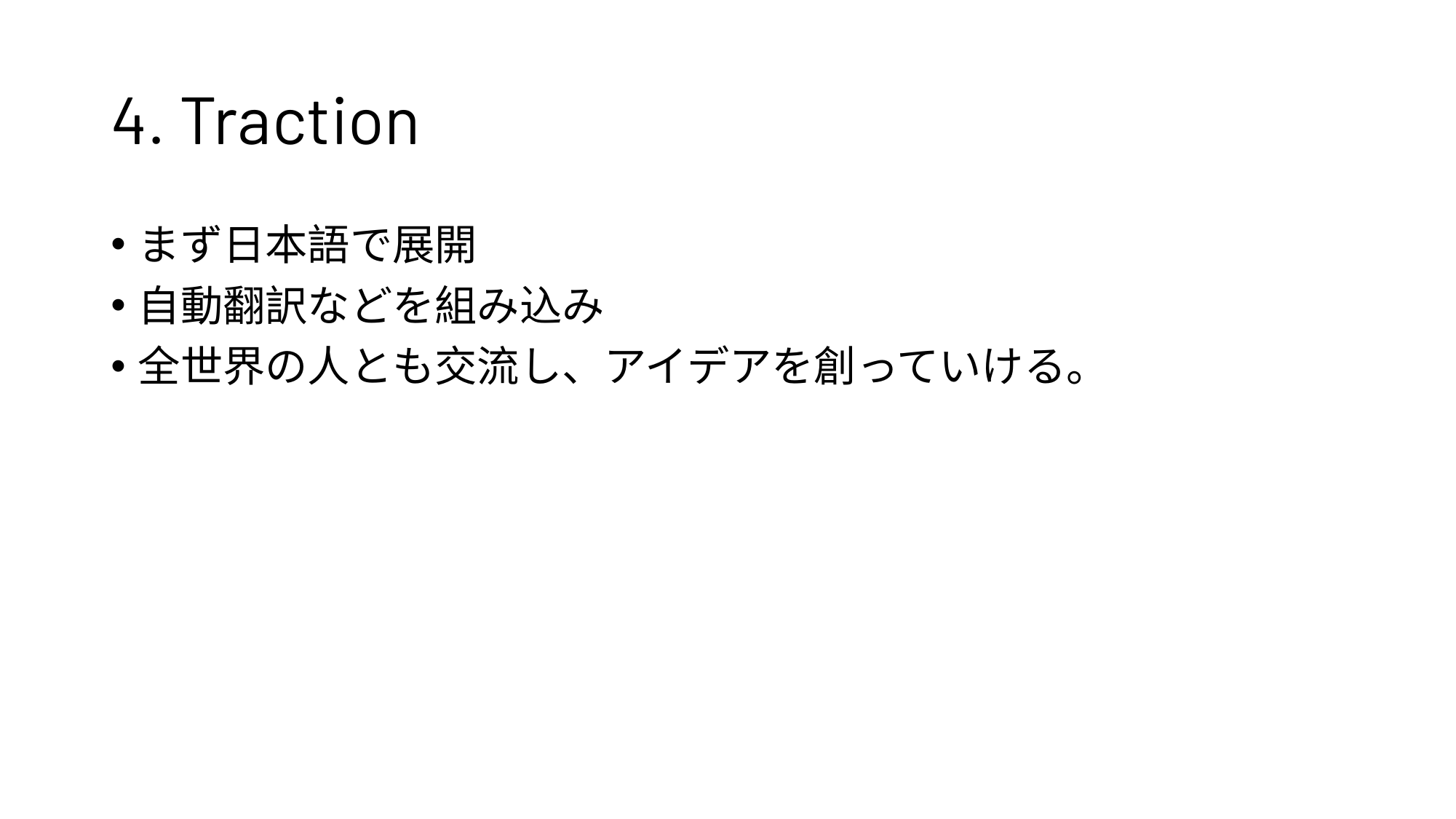

# 4. Traction
まず日本語で展開
自動翻訳などを組み込み
全世界の人とも交流し、アイデアを創っていける。